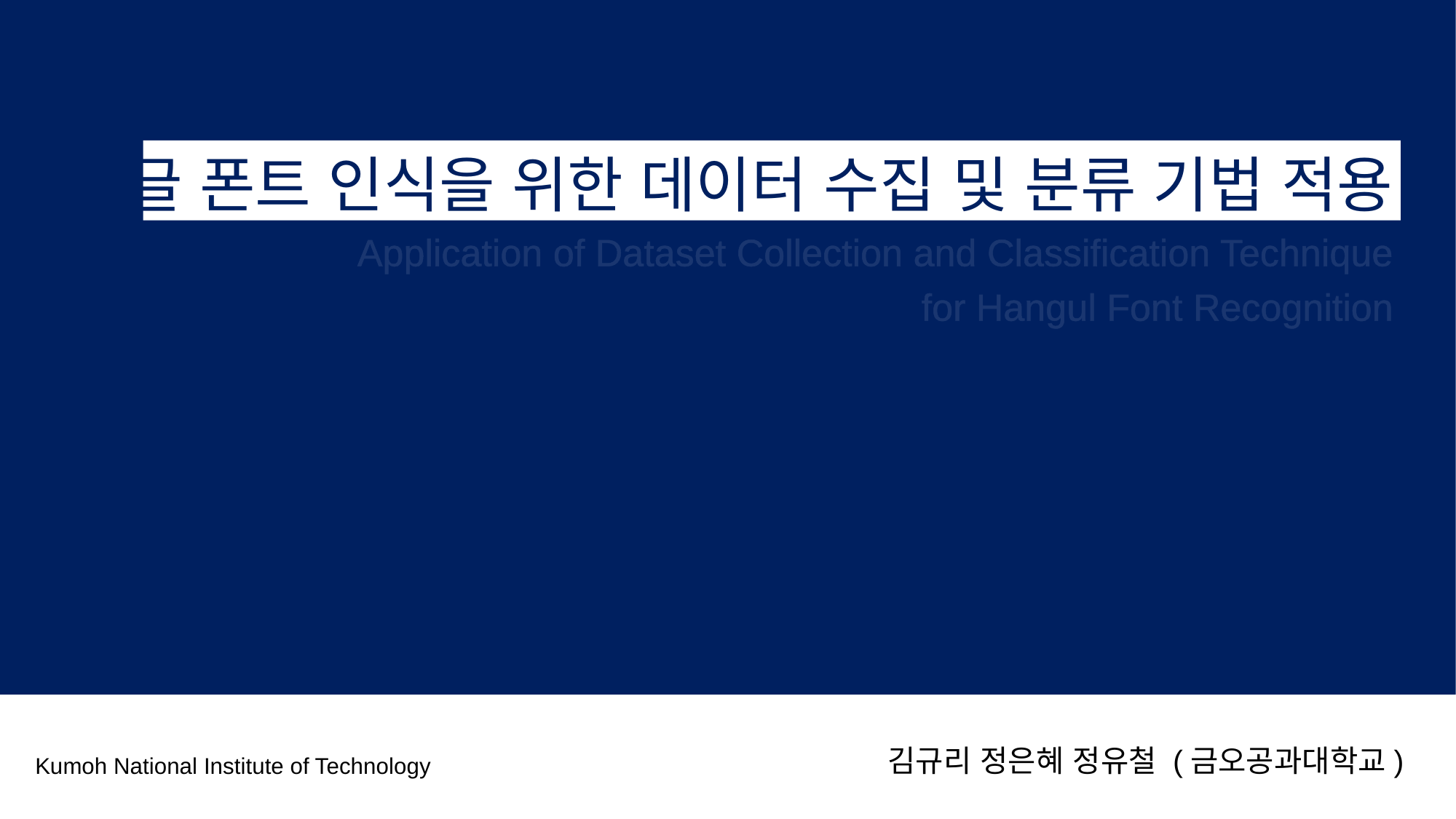

한글 폰트 인식을 위한 데이터 수집 및 분류 기법 적용
Application of Dataset Collection and Classification Technique
for Hangul Font Recognition

김규리 정은혜 정유철 (금오공과대학교)
Kumoh National Institute of Technology